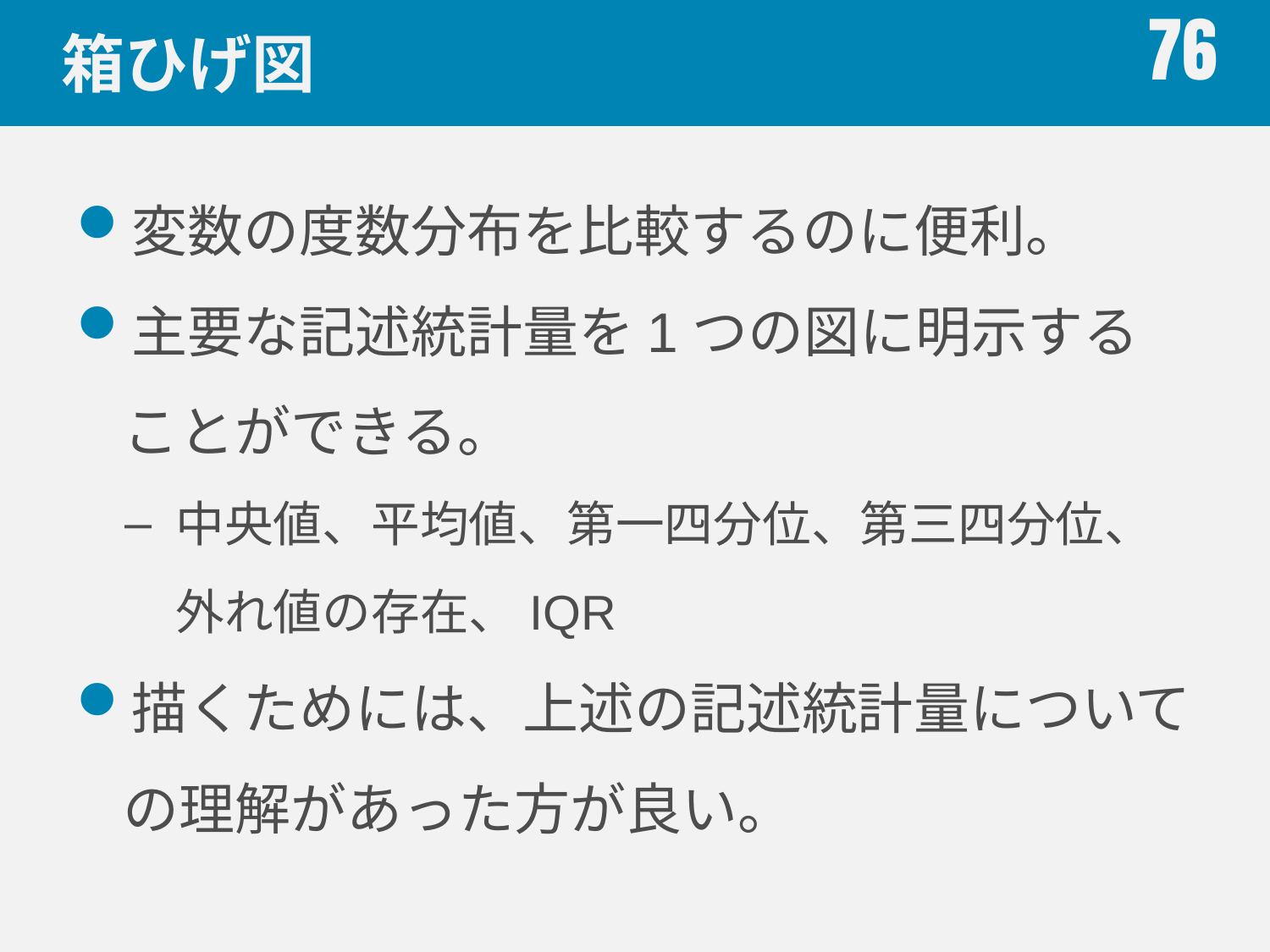

# 箱ひげ図
 76
変数の度数分布を比較するのに便利。
主要な記述統計量を1つの図に明示することができる。
中央値、平均値、第一四分位、第三四分位、外れ値の存在、IQR
描くためには、上述の記述統計量についての理解があった方が良い。